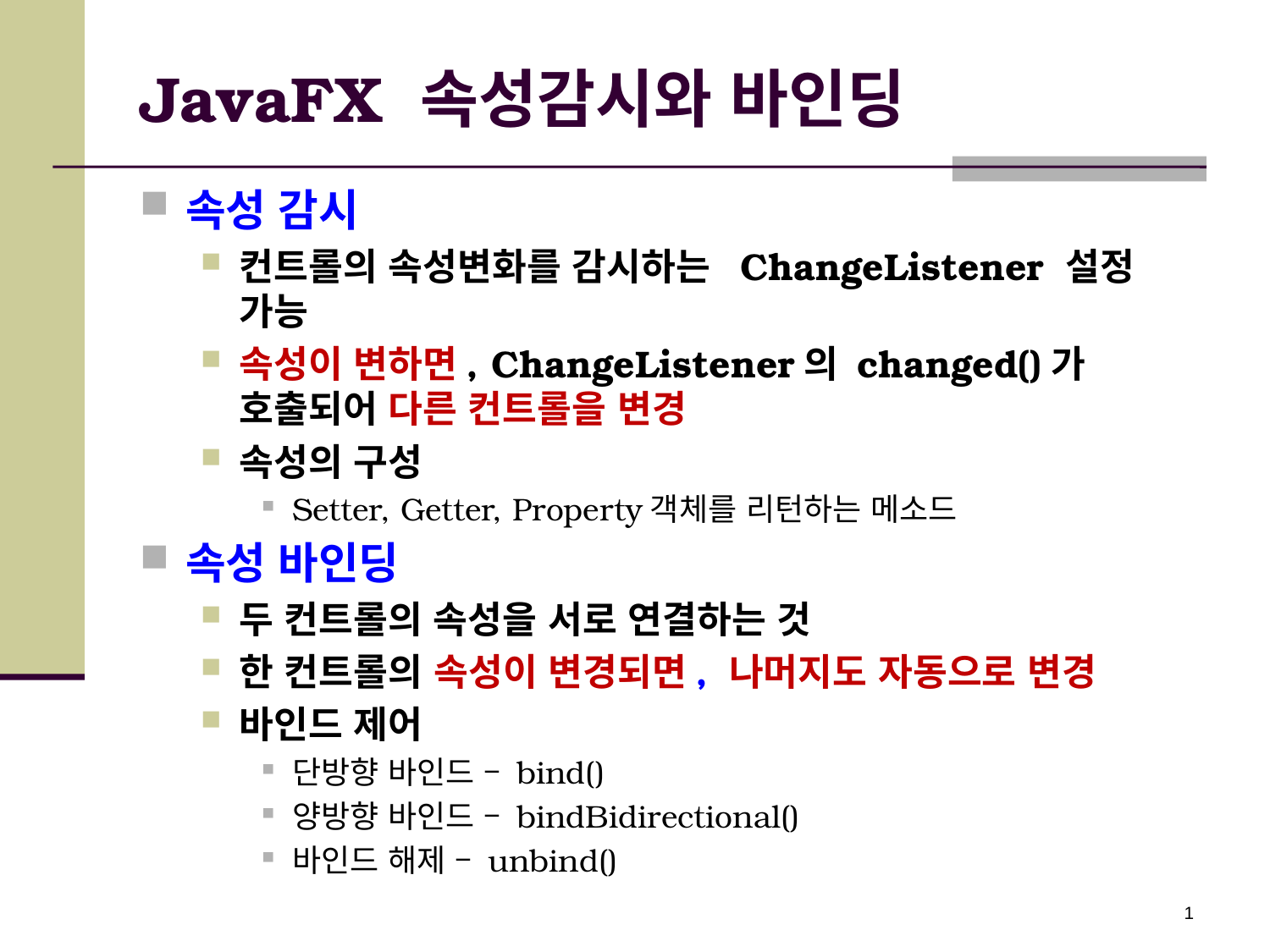

# JavaFX 속성감시와 바인딩
속성 감시
컨트롤의 속성변화를 감시하는  ChangeListener 설정 가능
속성이 변하면, ChangeListener의 changed()가 호출되어 다른 컨트롤을 변경
속성의 구성
Setter, Getter, Property객체를 리턴하는 메소드
속성 바인딩
두 컨트롤의 속성을 서로 연결하는 것
한 컨트롤의 속성이 변경되면, 나머지도 자동으로 변경
바인드 제어
단방향 바인드 – bind()
양방향 바인드 – bindBidirectional()
바인드 해제 – unbind()
1